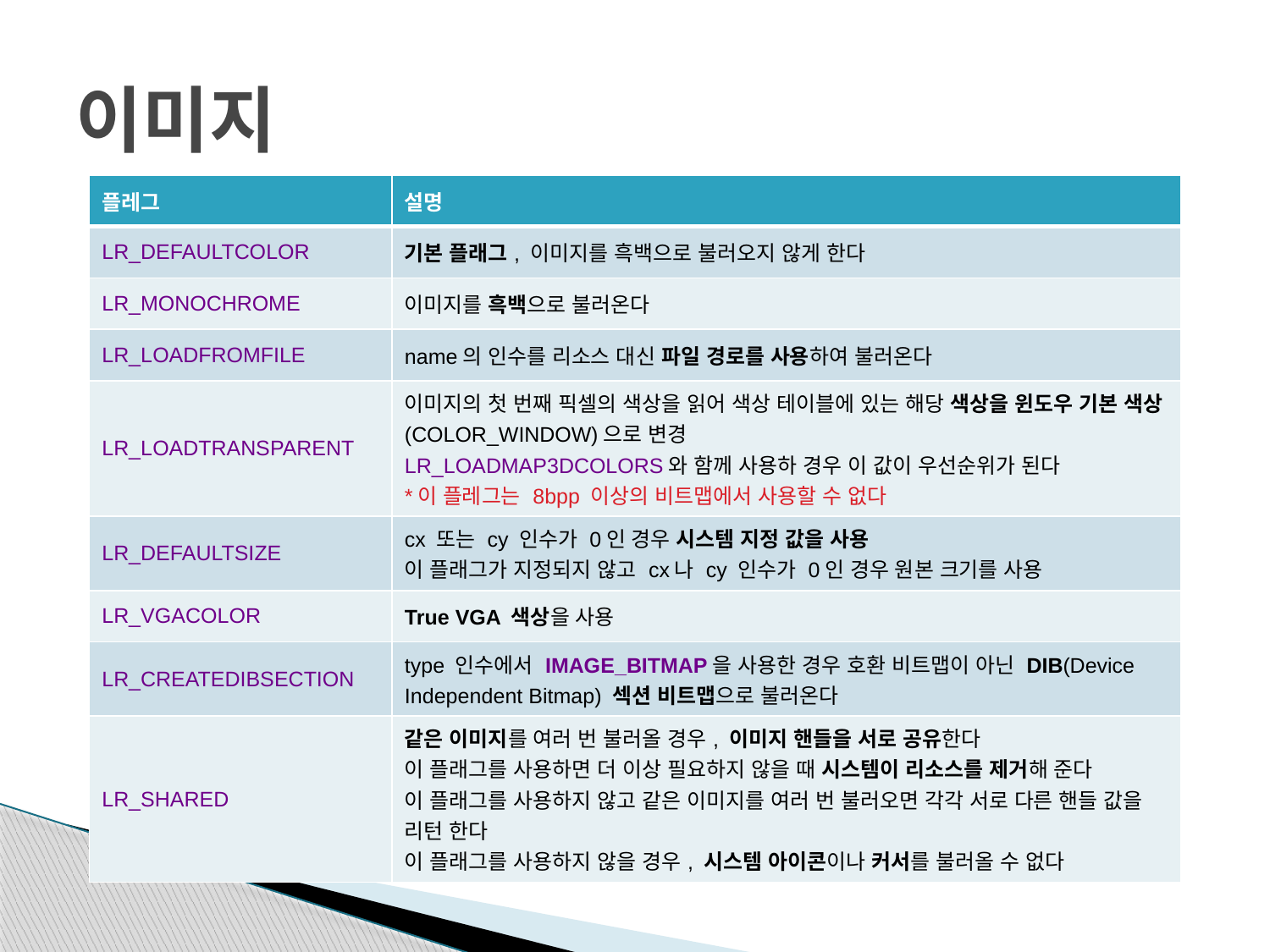

# 이미지
| 플레그 | 설명 |
| --- | --- |
| LR\_DEFAULTCOLOR | 기본 플래그, 이미지를 흑백으로 불러오지 않게 한다 |
| LR\_MONOCHROME | 이미지를 흑백으로 불러온다 |
| LR\_LOADFROMFILE | name의 인수를 리소스 대신 파일 경로를 사용하여 불러온다 |
| LR\_LOADTRANSPARENT | 이미지의 첫 번째 픽셀의 색상을 읽어 색상 테이블에 있는 해당 색상을 윈도우 기본 색상(COLOR\_WINDOW)으로 변경 LR\_LOADMAP3DCOLORS와 함께 사용하 경우 이 값이 우선순위가 된다 \*이 플레그는 8bpp 이상의 비트맵에서 사용할 수 없다 |
| LR\_DEFAULTSIZE | cx 또는 cy 인수가 0인 경우 시스템 지정 값을 사용 이 플래그가 지정되지 않고 cx나 cy 인수가 0인 경우 원본 크기를 사용 |
| LR\_VGACOLOR | True VGA 색상을 사용 |
| LR\_CREATEDIBSECTION | type 인수에서 IMAGE\_BITMAP을 사용한 경우 호환 비트맵이 아닌 DIB(Device Independent Bitmap) 섹션 비트맵으로 불러온다 |
| LR\_SHARED | 같은 이미지를 여러 번 불러올 경우, 이미지 핸들을 서로 공유한다 이 플래그를 사용하면 더 이상 필요하지 않을 때 시스템이 리소스를 제거해 준다 이 플래그를 사용하지 않고 같은 이미지를 여러 번 불러오면 각각 서로 다른 핸들 값을 리턴 한다 이 플래그를 사용하지 않을 경우, 시스템 아이콘이나 커서를 불러올 수 없다 |